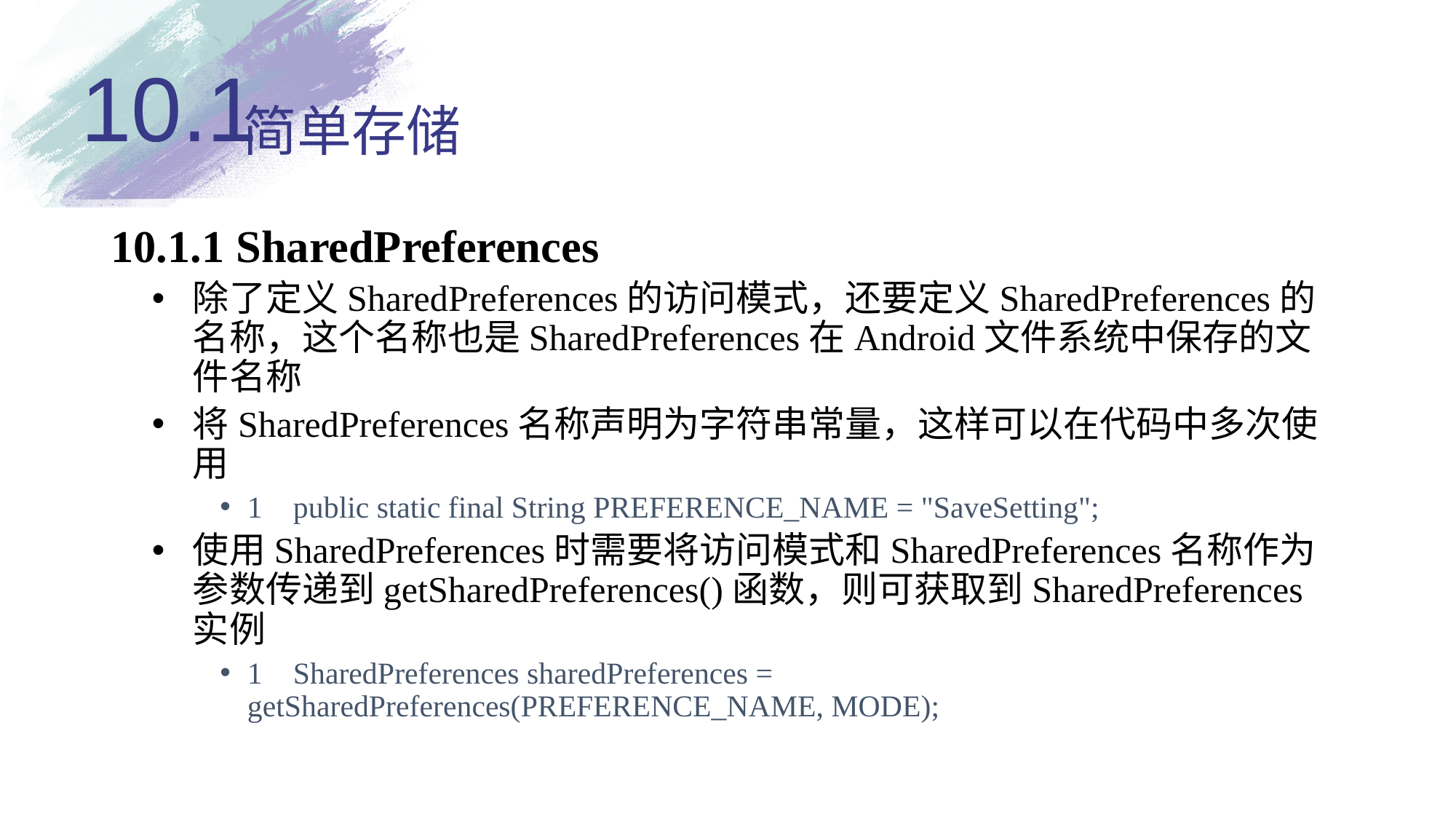

10.1
# 简单存储
10.1.1 SharedPreferences
除了定义SharedPreferences的访问模式，还要定义SharedPreferences的名称，这个名称也是SharedPreferences在Android文件系统中保存的文件名称
将SharedPreferences名称声明为字符串常量，这样可以在代码中多次使用
1    public static final String PREFERENCE_NAME = "SaveSetting";
使用SharedPreferences时需要将访问模式和SharedPreferences名称作为参数传递到getSharedPreferences()函数，则可获取到SharedPreferences实例
1    SharedPreferences sharedPreferences = getSharedPreferences(PREFERENCE_NAME, MODE);